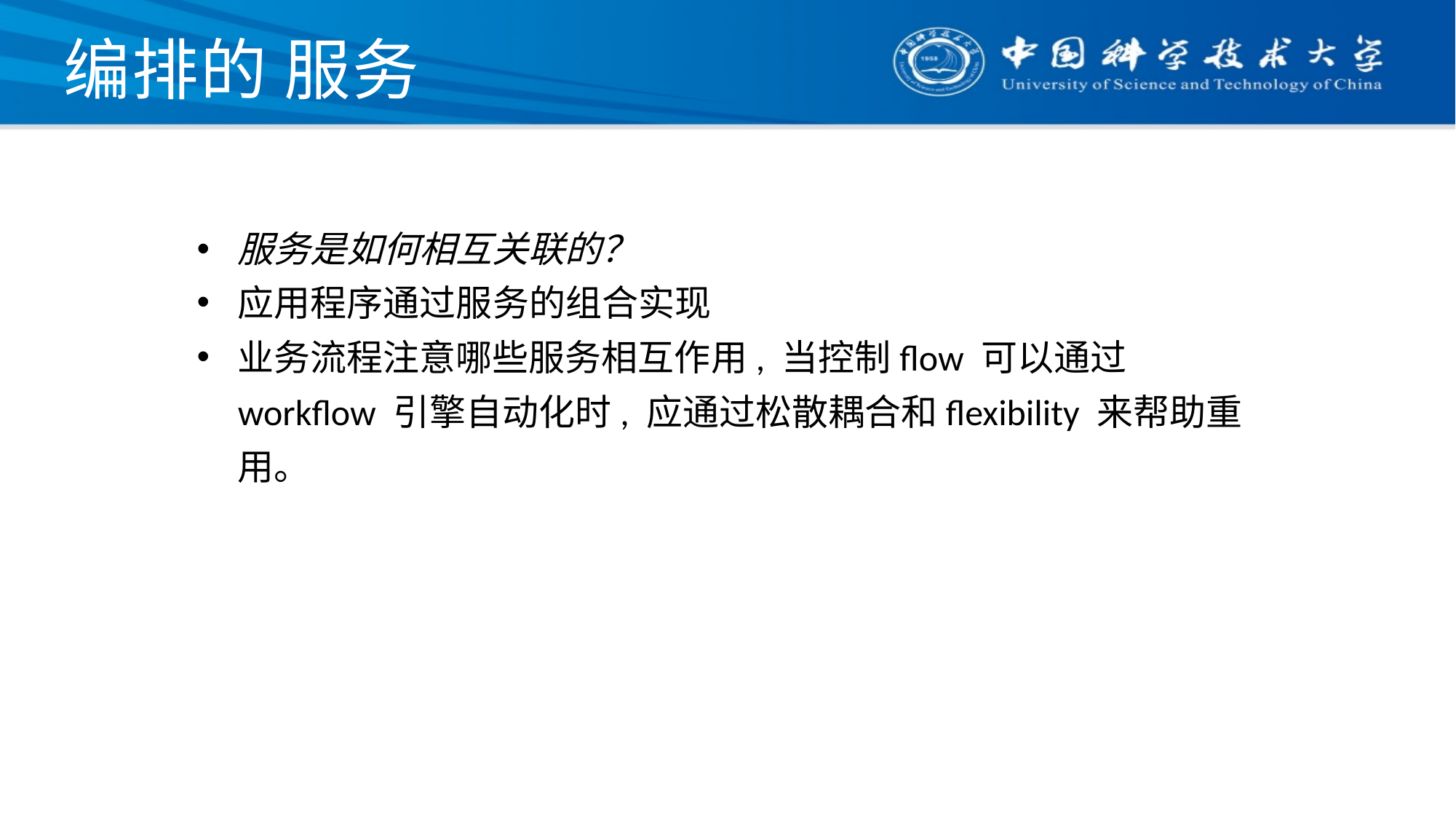

# 编排的 服务
服务是如何相互关联的？
应用程序通过服务的组合实现
业务流程注意哪些服务相互作用, 当控制ﬂow 可以通过 workﬂow 引擎自动化时, 应通过松散耦合和ﬂexibility 来帮助重用。